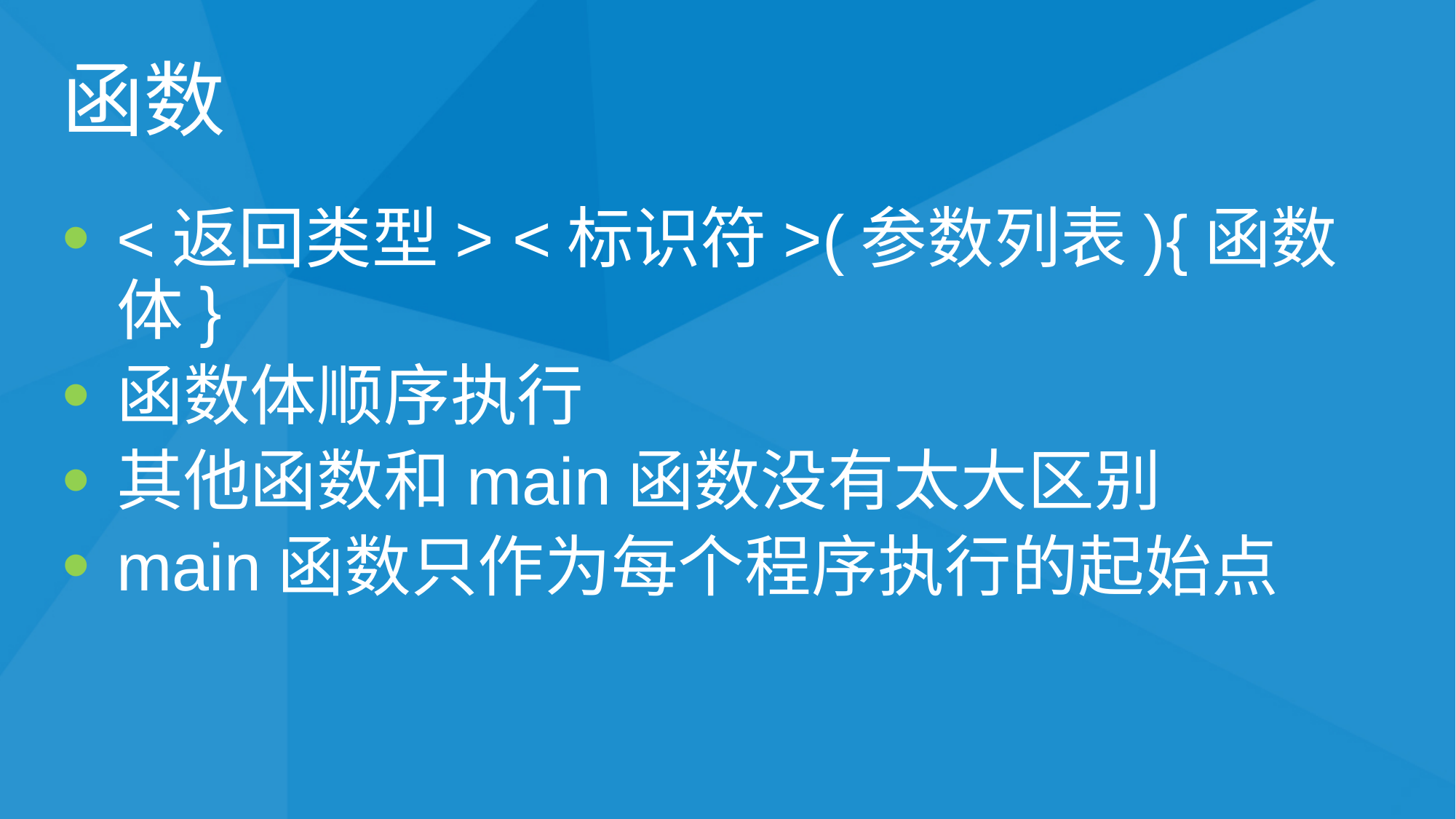

# 函数
<返回类型> <标识符>(参数列表){函数体}
函数体顺序执行
其他函数和main函数没有太大区别
main函数只作为每个程序执行的起始点